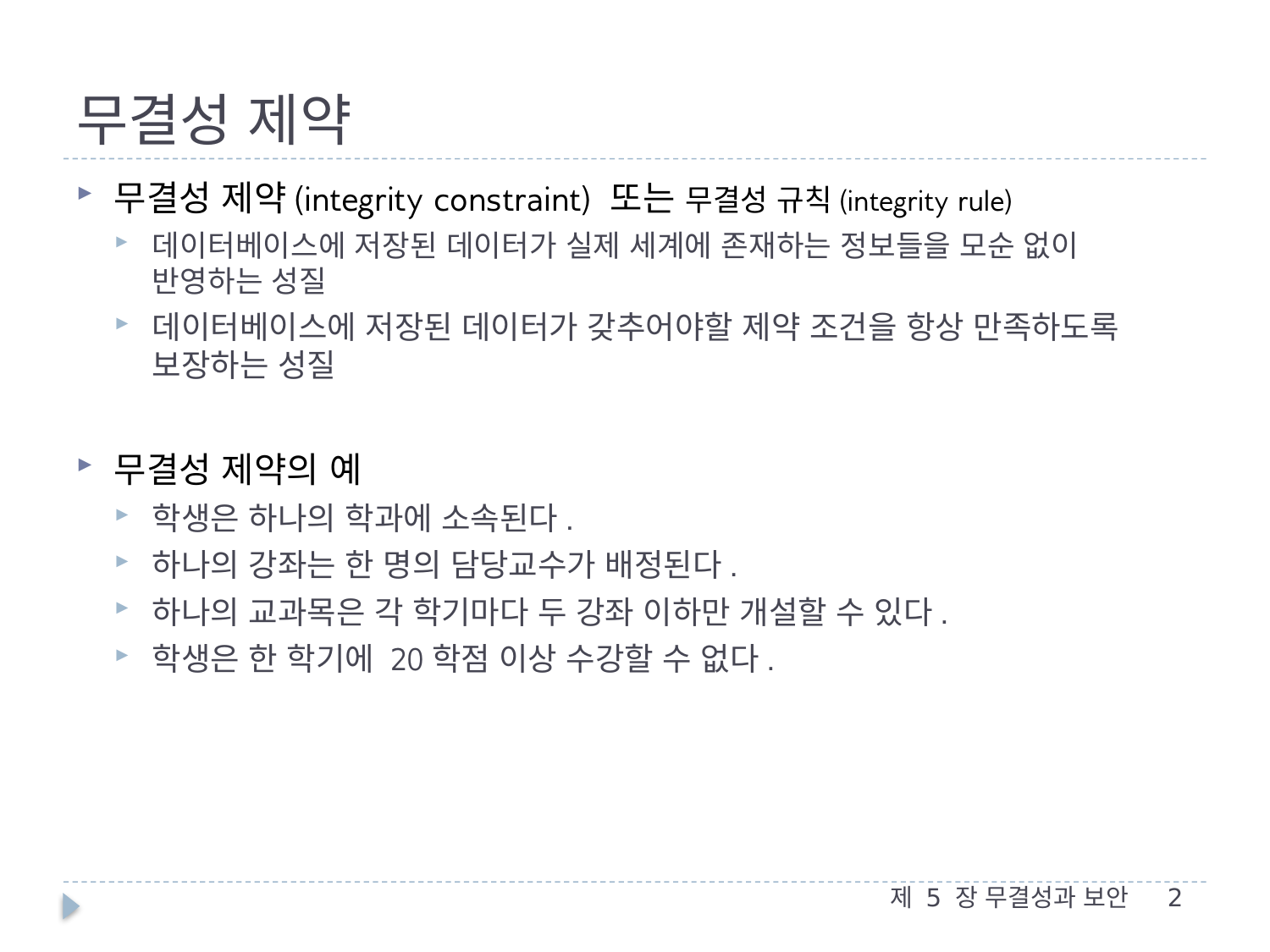

# 무결성 제약
무결성 제약(integrity constraint) 또는 무결성 규칙(integrity rule)
데이터베이스에 저장된 데이터가 실제 세계에 존재하는 정보들을 모순 없이 반영하는 성질
데이터베이스에 저장된 데이터가 갖추어야할 제약 조건을 항상 만족하도록 보장하는 성질

무결성 제약의 예
학생은 하나의 학과에 소속된다.
하나의 강좌는 한 명의 담당교수가 배정된다.
하나의 교과목은 각 학기마다 두 강좌 이하만 개설할 수 있다.
학생은 한 학기에 20학점 이상 수강할 수 없다.

제 5 장 무결성과 보안
2